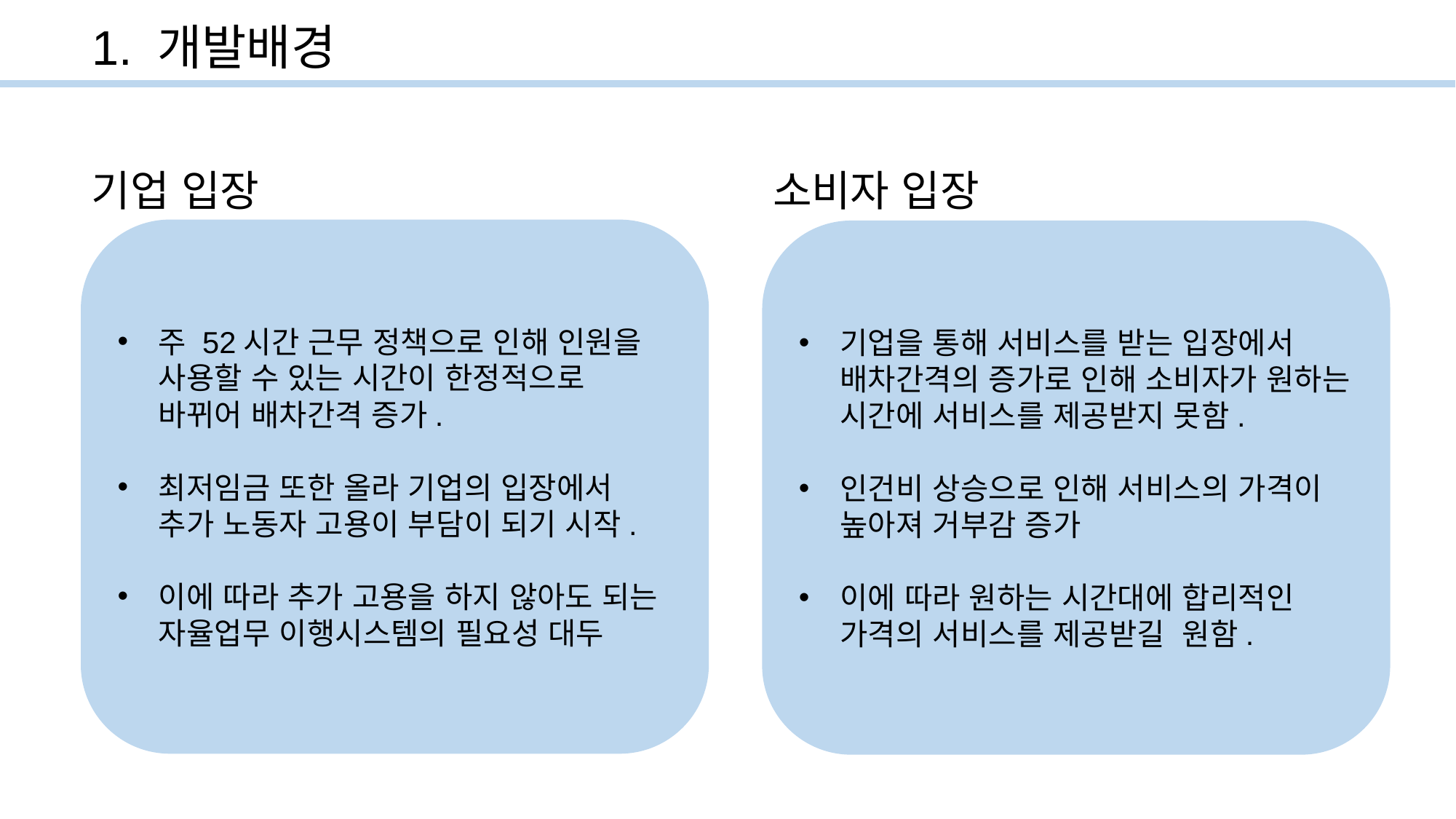

# 1. 개발배경
기업 입장
소비자 입장

주 52시간 근무 정책으로 인해 인원을 사용할 수 있는 시간이 한정적으로 바뀌어 배차간격 증가.

최저임금 또한 올라 기업의 입장에서 추가 노동자 고용이 부담이 되기 시작.

이에 따라 추가 고용을 하지 않아도 되는 자율업무 이행시스템의 필요성 대두

기업을 통해 서비스를 받는 입장에서 배차간격의 증가로 인해 소비자가 원하는 시간에 서비스를 제공받지 못함.

인건비 상승으로 인해 서비스의 가격이 높아져 거부감 증가

이에 따라 원하는 시간대에 합리적인 가격의 서비스를 제공받길  원함.